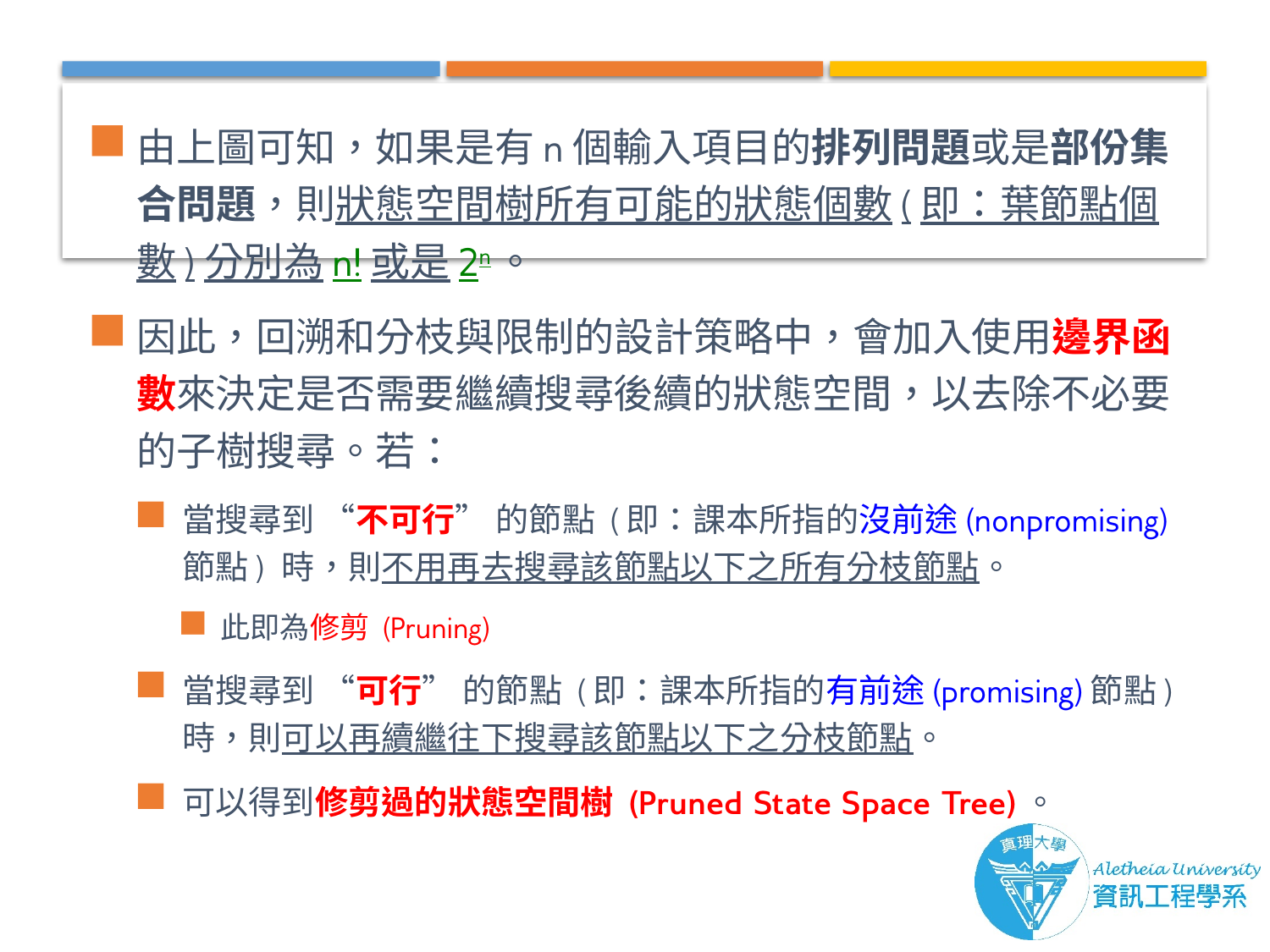

由上圖可知，如果是有n個輸入項目的排列問題或是部份集合問題，則狀態空間樹所有可能的狀態個數(即：葉節點個數)分別為n!或是2n。
因此，回溯和分枝與限制的設計策略中，會加入使用邊界函數來決定是否需要繼續搜尋後續的狀態空間，以去除不必要的子樹搜尋。若：
當搜尋到 “不可行” 的節點 (即：課本所指的沒前途(nonpromising)節點) 時，則不用再去搜尋該節點以下之所有分枝節點。
此即為修剪 (Pruning)
當搜尋到 “可行” 的節點 (即：課本所指的有前途(promising)節點) 時，則可以再續繼往下搜尋該節點以下之分枝節點。
可以得到修剪過的狀態空間樹 (Pruned State Space Tree)。